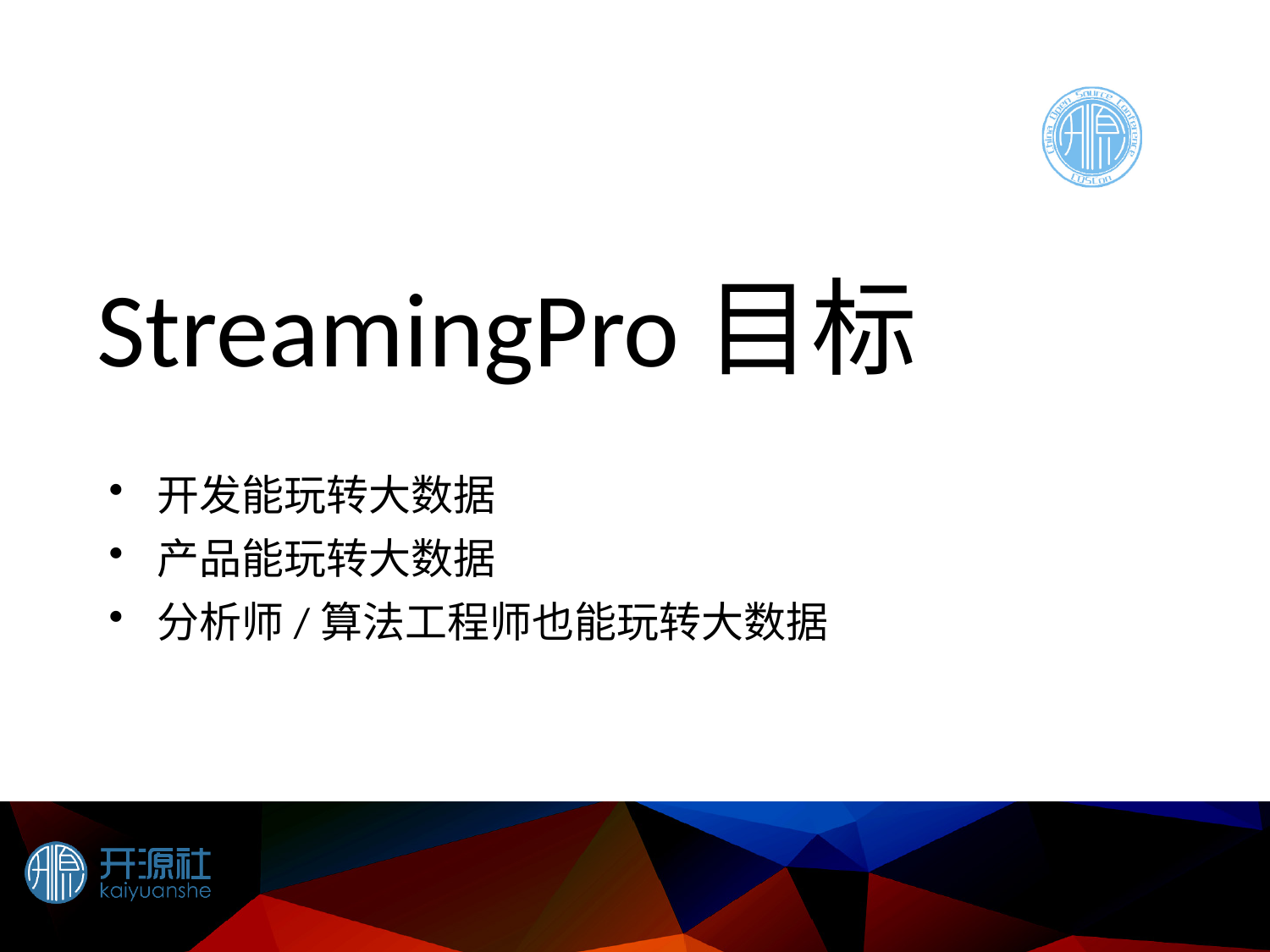

# StreamingPro目标
开发能玩转大数据
产品能玩转大数据
分析师/算法工程师也能玩转大数据